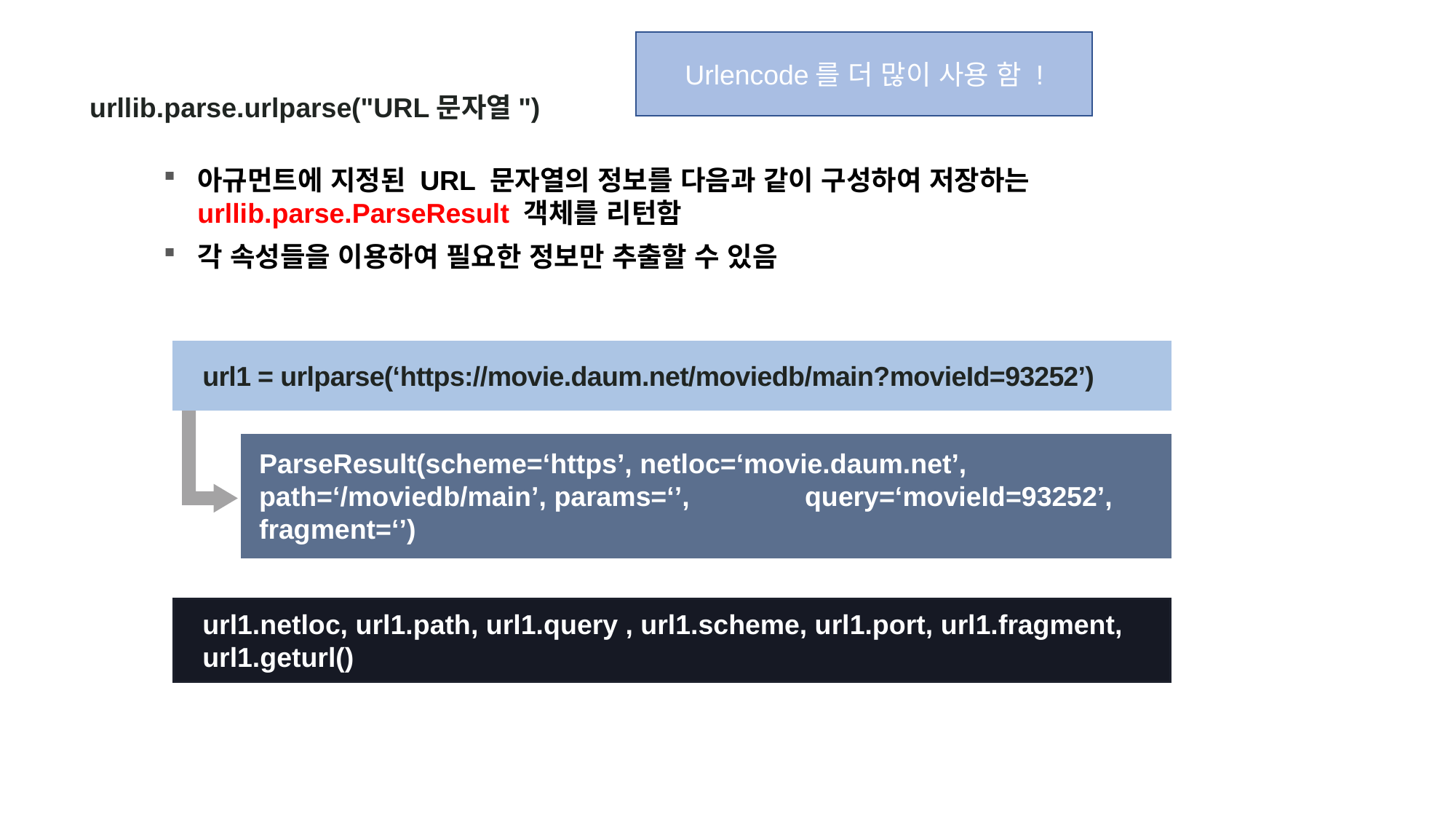

Urlencode를 더 많이 사용 함 !
urllib.parse.urlparse("URL문자열")

아규먼트에 지정된 URL 문자열의 정보를 다음과 같이 구성하여 저장하는 urllib.parse.ParseResult 객체를 리턴함
각 속성들을 이용하여 필요한 정보만 추출할 수 있음

url1 = urlparse(‘https://movie.daum.net/moviedb/main?movieId=93252’)

ParseResult(scheme=‘https’, netloc=‘movie.daum.net’, 	path=‘/moviedb/main’, params=‘’, 	query=‘movieId=93252’, fragment=‘’)

url1.netloc, url1.path, url1.query , url1.scheme, url1.port, url1.fragment, url1.geturl()